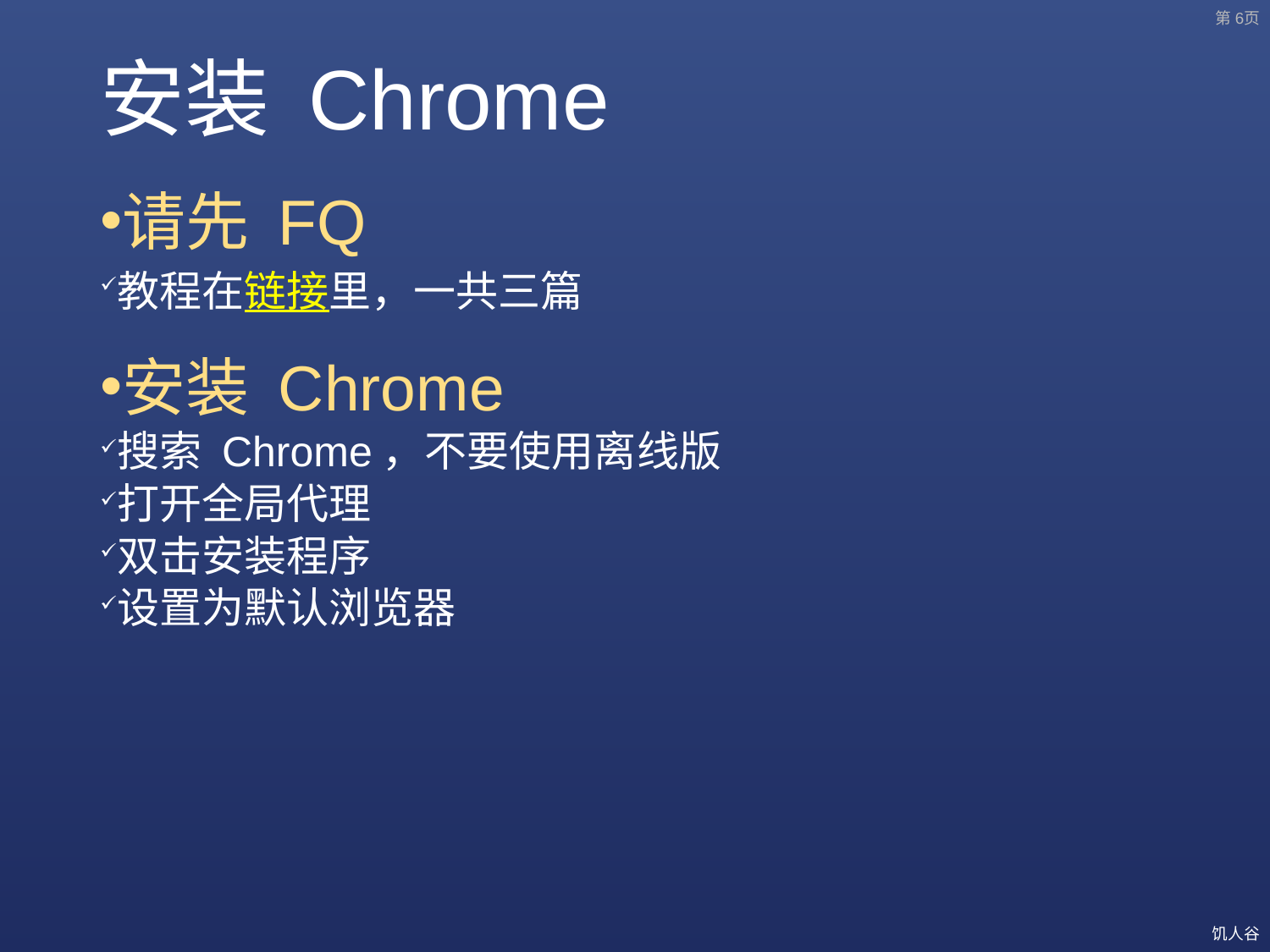

第6页
# 安装 Chrome
请先 FQ
教程在链接里，一共三篇
安装 Chrome
搜索 Chrome，不要使用离线版
打开全局代理
双击安装程序
设置为默认浏览器
饥人谷